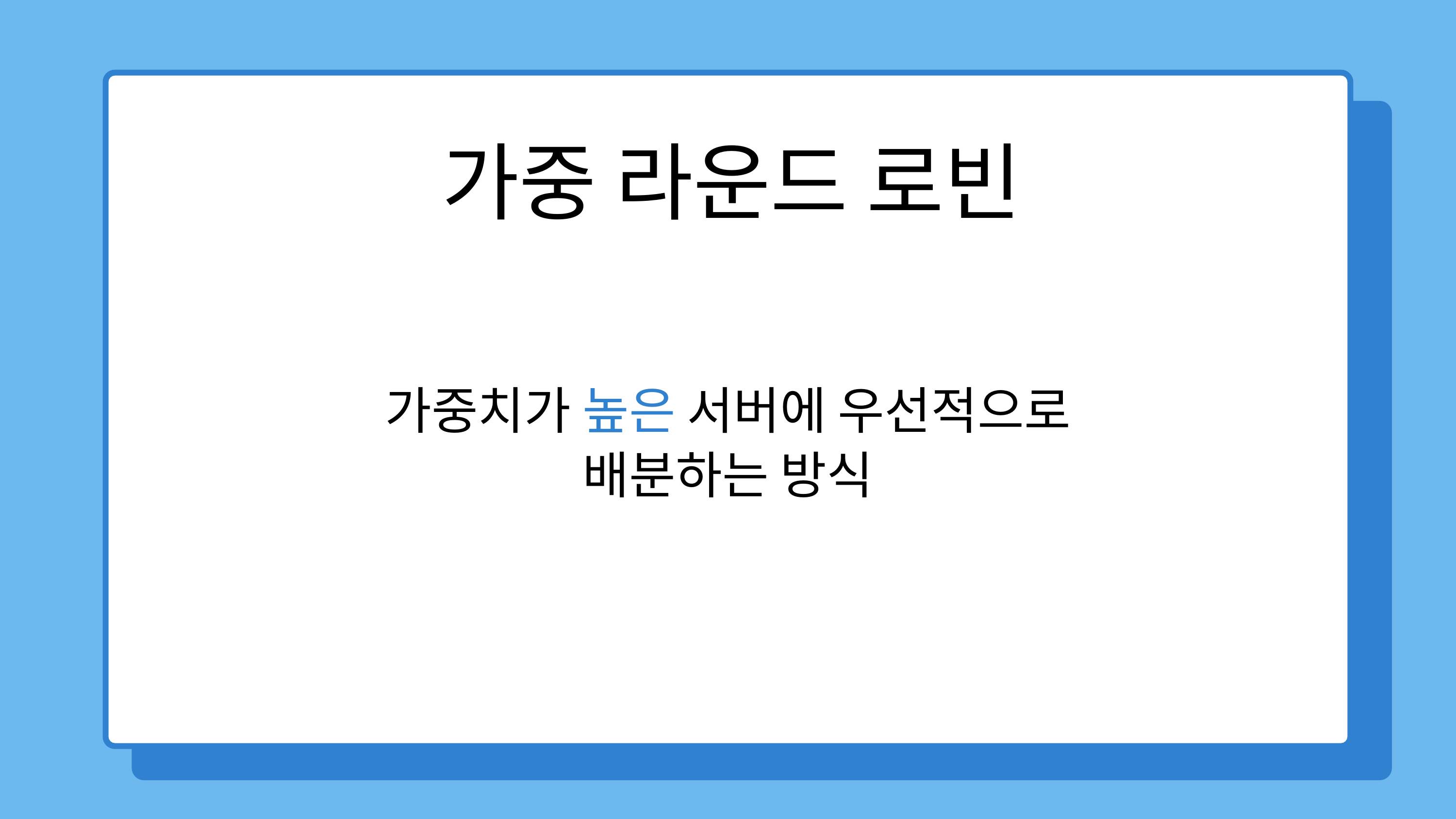

가중 라운드 로빈
가중치가 높은 서버에 우선적으로 배분하는 방식